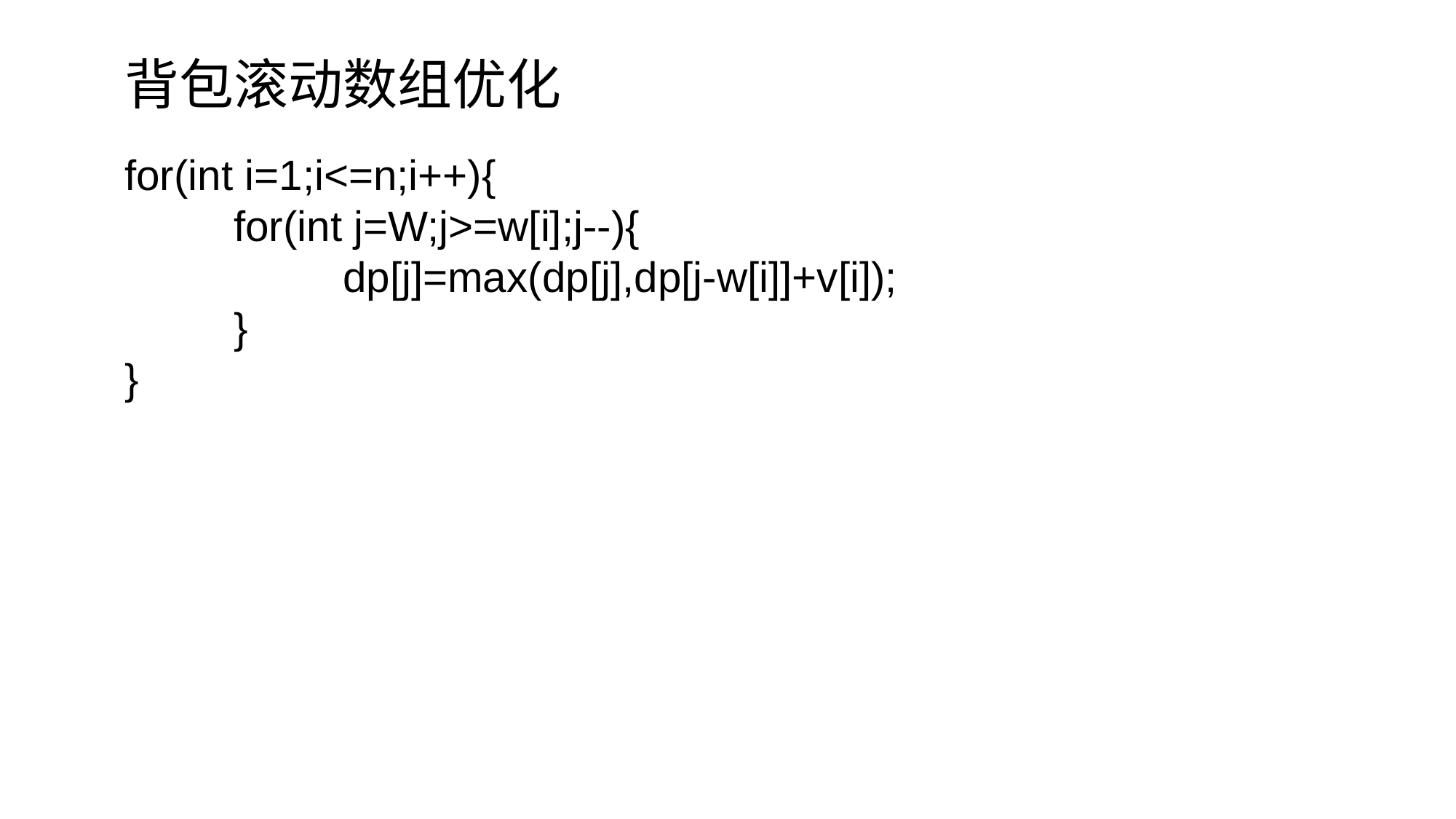

背包滚动数组优化

for(int i=1;i<=n;i++){
	for(int j=W;j>=w[i];j--){
		dp[j]=max(dp[j],dp[j-w[i]]+v[i]);
	}
}